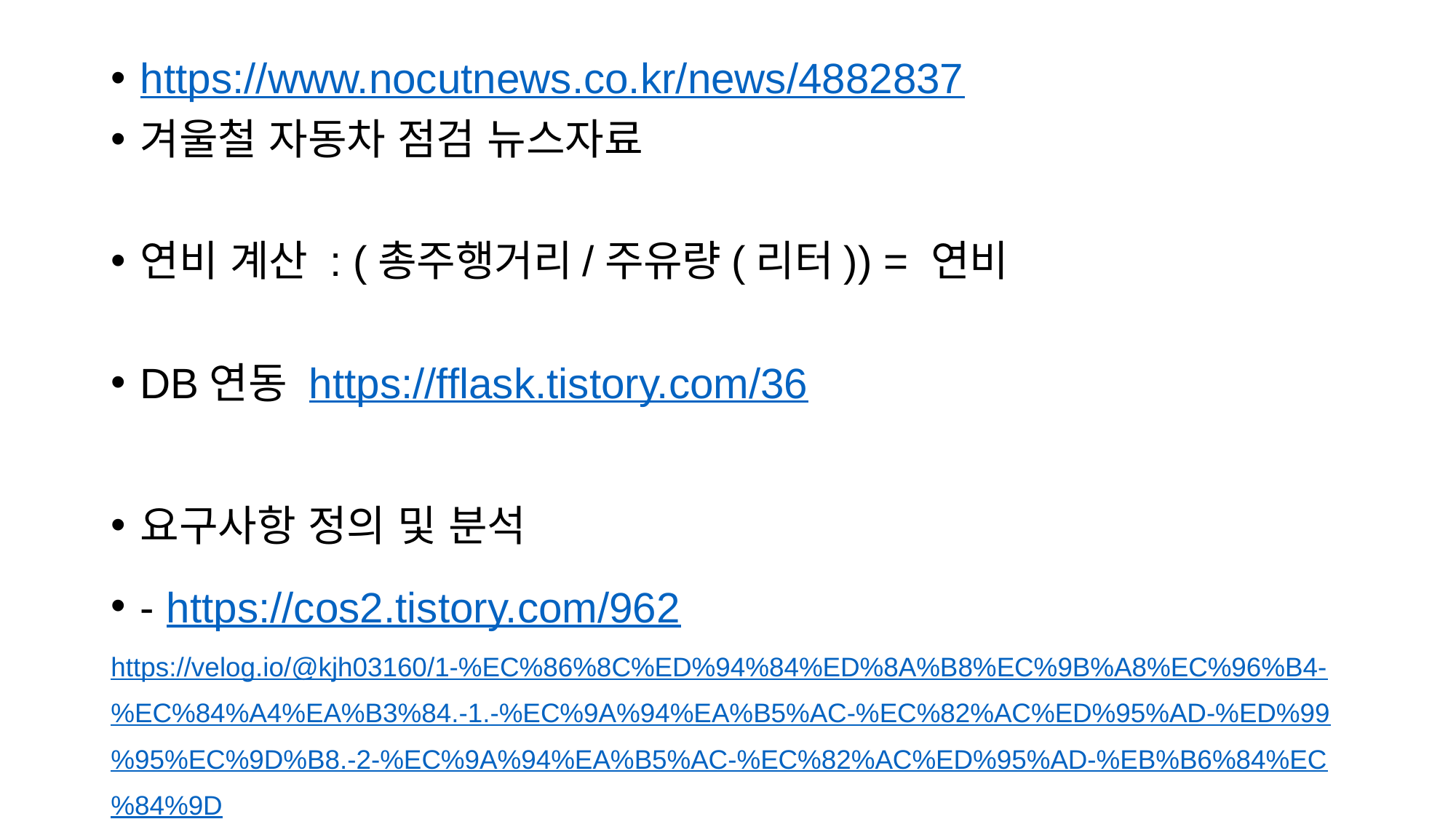

https://www.nocutnews.co.kr/news/4882837
겨울철 자동차 점검 뉴스자료

연비 계산 : (총주행거리/주유량(리터)) = 연비

DB연동 https://fflask.tistory.com/36

요구사항 정의 및 분석
- https://cos2.tistory.com/962
https://velog.io/@kjh03160/1-%EC%86%8C%ED%94%84%ED%8A%B8%EC%9B%A8%EC%96%B4-%EC%84%A4%EA%B3%84.-1.-%EC%9A%94%EA%B5%AC-%EC%82%AC%ED%95%AD-%ED%99%95%EC%9D%B8.-2-%EC%9A%94%EA%B5%AC-%EC%82%AC%ED%95%AD-%EB%B6%84%EC%84%9D